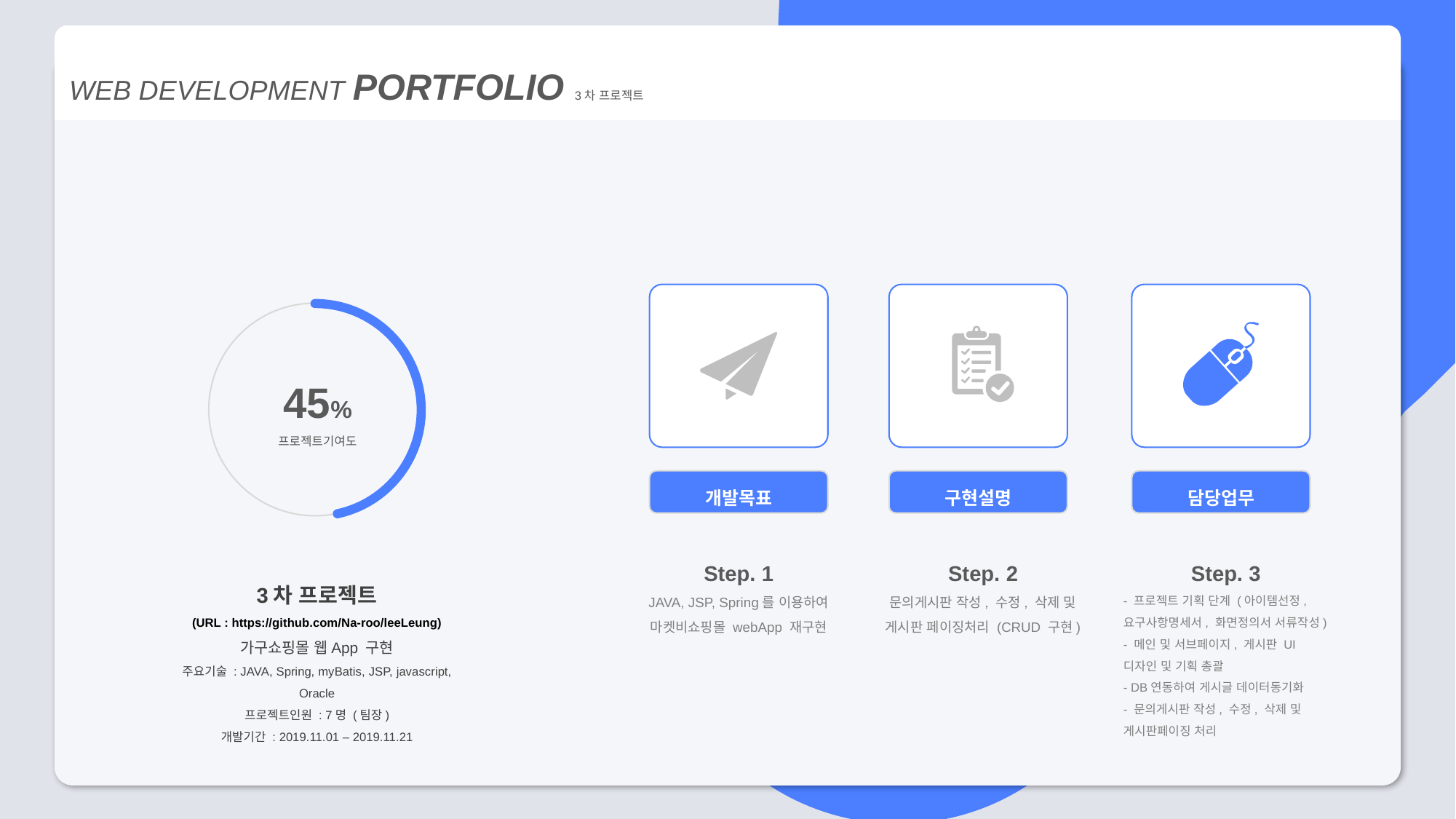

WEB DEVELOPMENT PORTFOLIO 3차 프로젝트

45%
프로젝트기여도
개발목표
구현설명
담당업무
Step. 2
문의게시판 작성, 수정, 삭제 및 게시판 페이징처리 (CRUD 구현)
Step. 3
- 프로젝트 기획 단계 (아이템선정, 요구사항명세서, 화면정의서 서류작성)
- 메인 및 서브페이지, 게시판 UI 디자인 및 기획 총괄
- DB연동하여 게시글 데이터동기화
- 문의게시판 작성, 수정, 삭제 및 게시판페이징 처리
Step. 1
JAVA, JSP, Spring를 이용하여 마켓비쇼핑몰 webApp 재구현
3차 프로젝트
(URL : https://github.com/Na-roo/leeLeung)
가구쇼핑몰 웹App 구현
주요기술 : JAVA, Spring, myBatis, JSP, javascript, Oracle
프로젝트인원 : 7명 (팀장)
개발기간 : 2019.11.01 – 2019.11.21